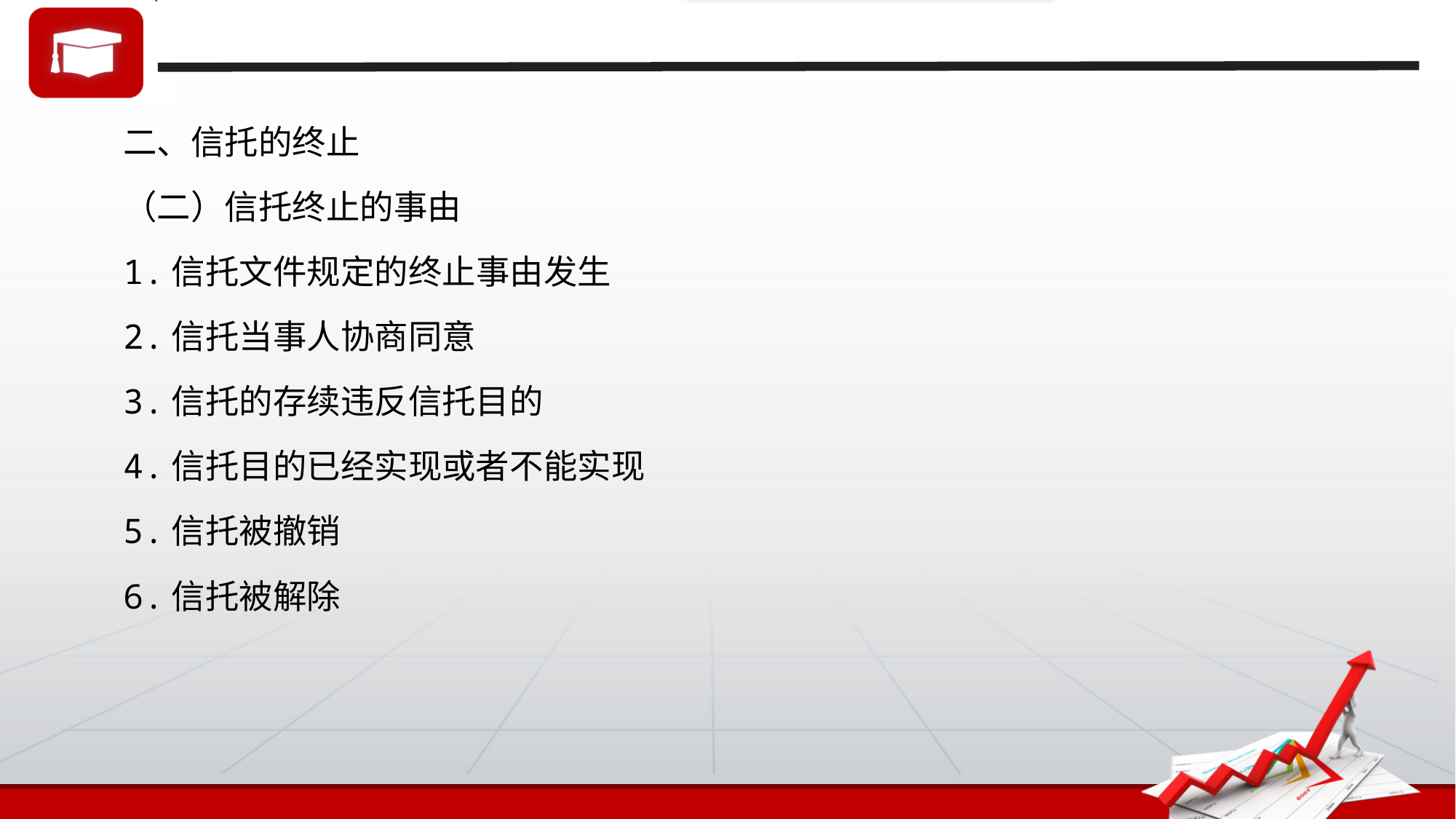

二、信托的终止
（二）信托终止的事由
1.信托文件规定的终止事由发生
2.信托当事人协商同意
3.信托的存续违反信托目的
4.信托目的已经实现或者不能实现
5.信托被撤销
6.信托被解除